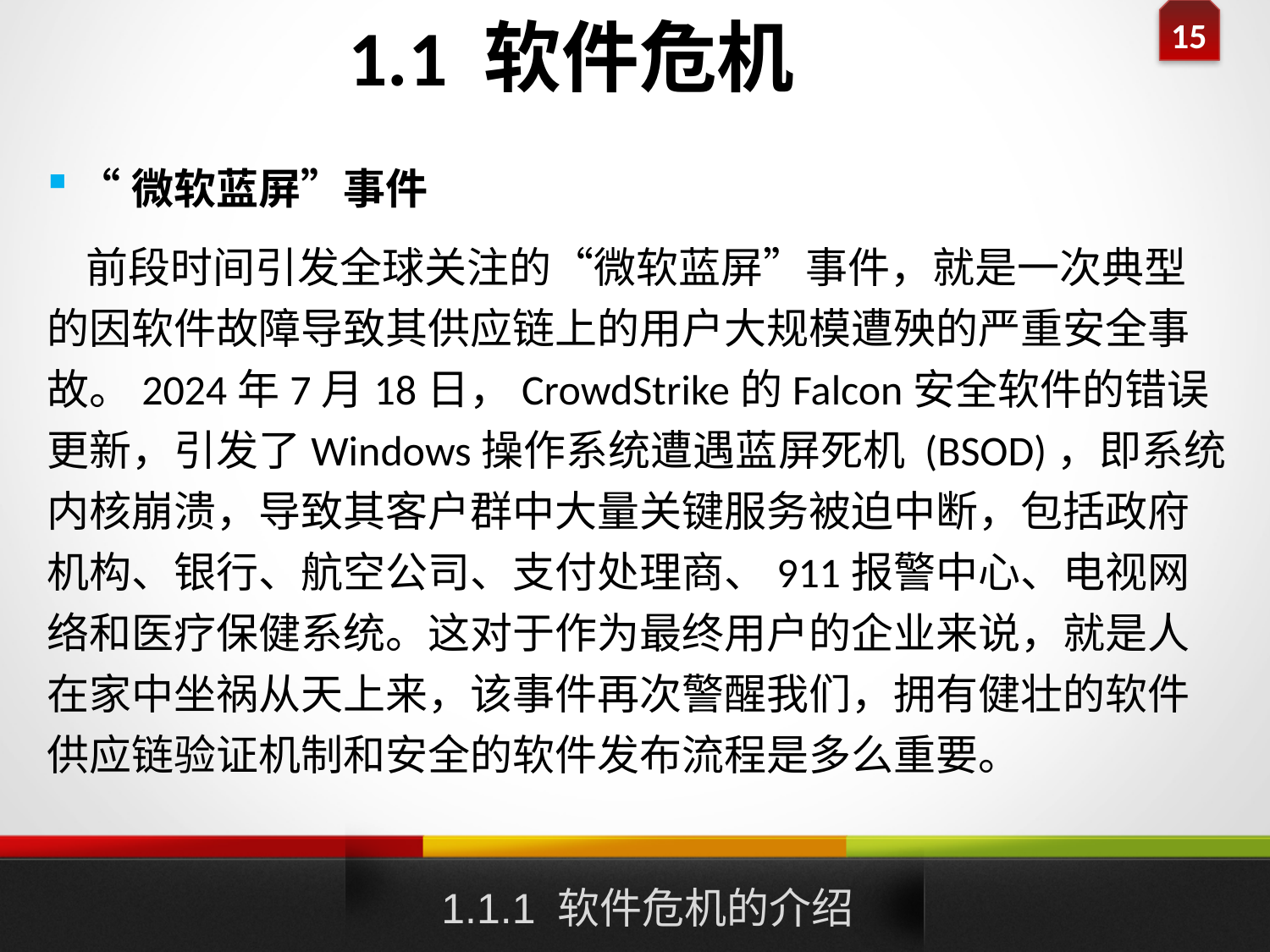

# 1.1 软件危机
“微软蓝屏”事件
   前段时间引发全球关注的“微软蓝屏”事件，就是一次典型的因软件故障导致其供应链上的用户大规模遭殃的严重安全事故。2024年7月18日，CrowdStrike的Falcon安全软件的错误更新，引发了Windows操作系统遭遇蓝屏死机 (BSOD)，即系统内核崩溃，导致其客户群中大量关键服务被迫中断，包括政府机构、银行、航空公司、支付处理商、911报警中心、电视网络和医疗保健系统。这对于作为最终用户的企业来说，就是人在家中坐祸从天上来，该事件再次警醒我们，拥有健壮的软件供应链验证机制和安全的软件发布流程是多么重要。
1.1.1 软件危机的介绍